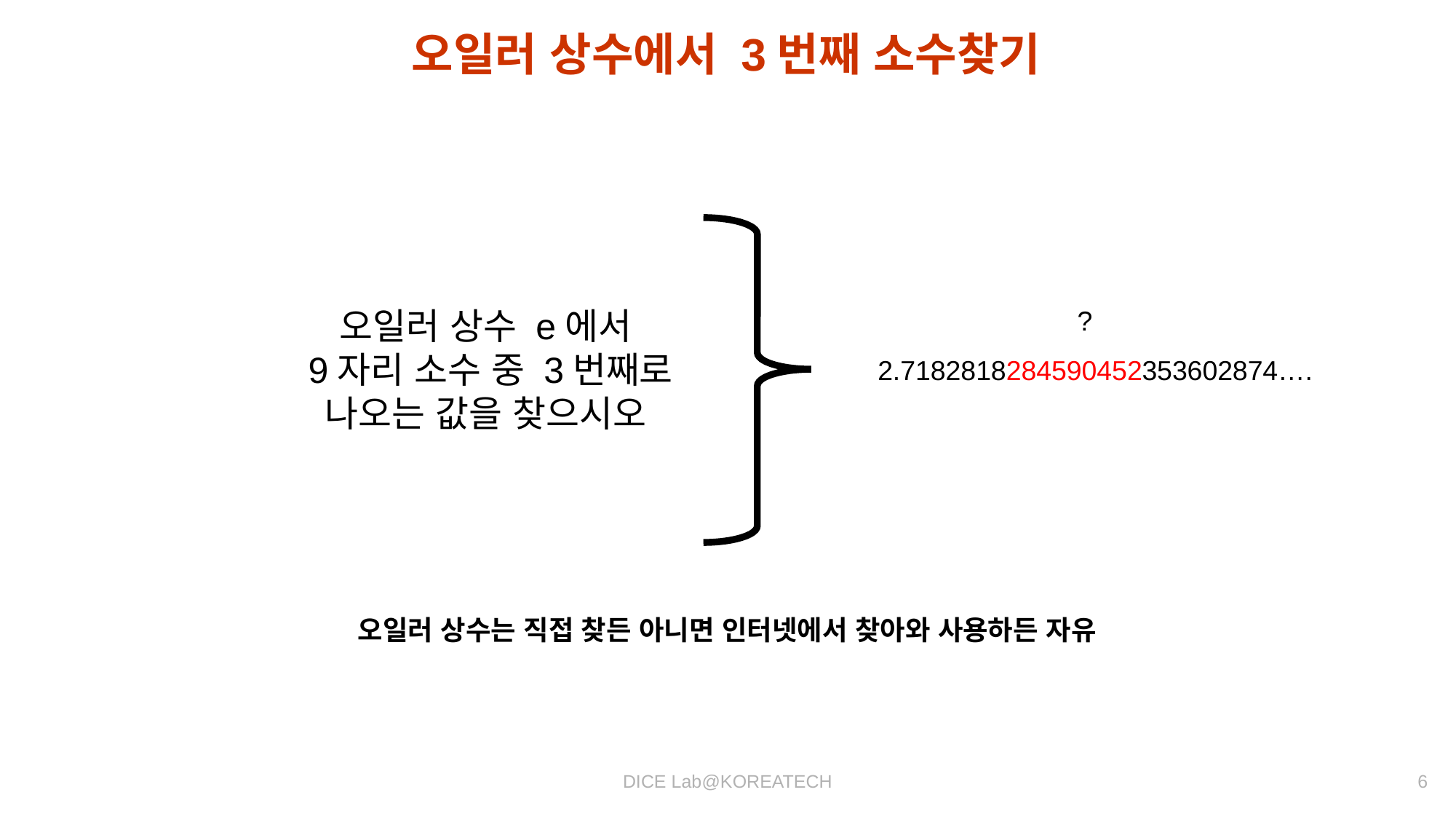

# 오일러 상수에서 3번째 소수찾기

오일러 상수 e에서
 9자리 소수 중 3번째로 나오는 값을 찾으시오
?
2.7182818284590452353602874….
오일러 상수는 직접 찾든 아니면 인터넷에서 찾아와 사용하든 자유
6
DICE Lab@KOREATECH